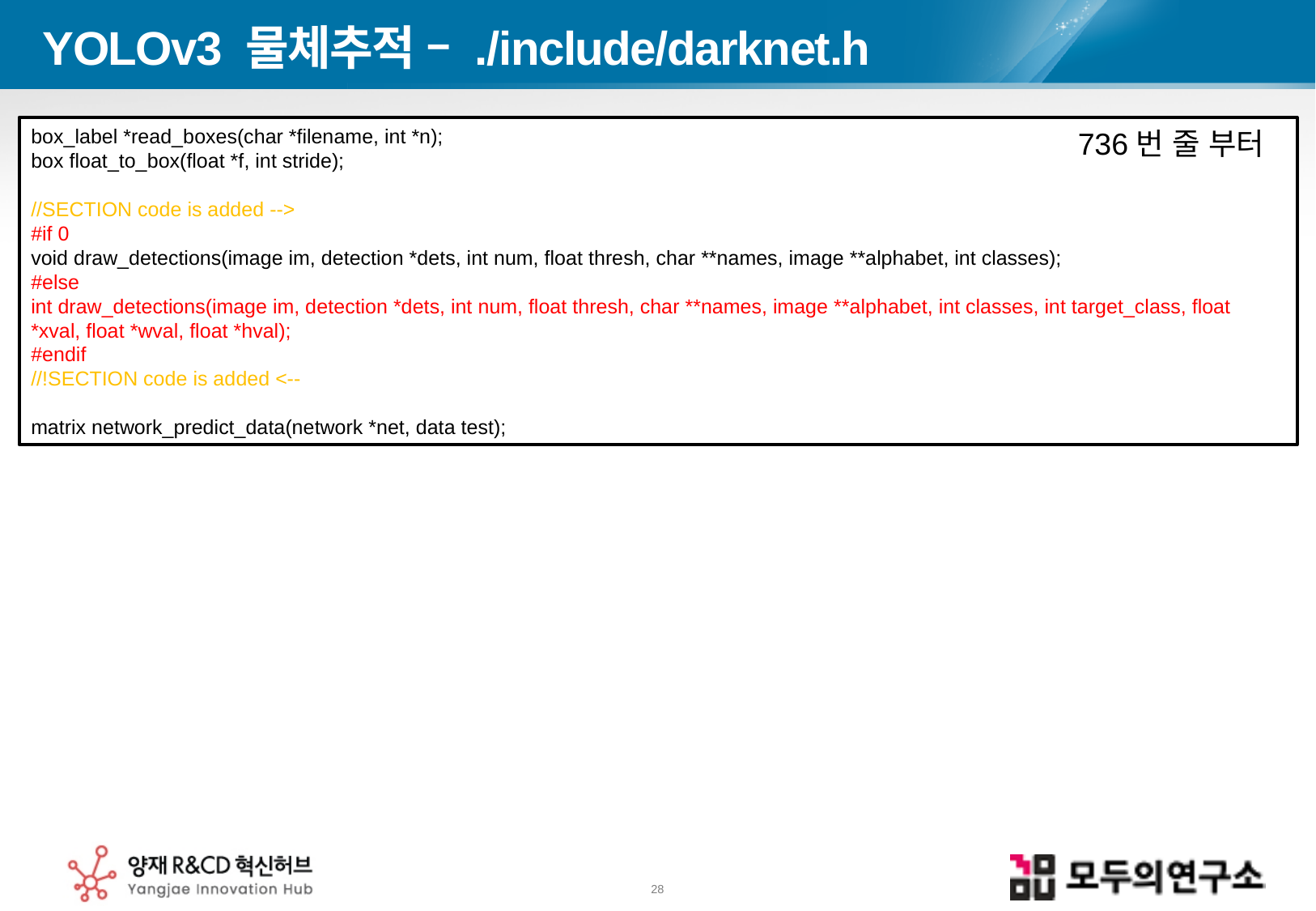

# YOLOv3 물체추적 – ./include/darknet.h
box_label *read_boxes(char *filename, int *n);
box float_to_box(float *f, int stride);

//SECTION code is added -->
#if 0
void draw_detections(image im, detection *dets, int num, float thresh, char **names, image **alphabet, int classes);
#else
int draw_detections(image im, detection *dets, int num, float thresh, char **names, image **alphabet, int classes, int target_class, float *xval, float *wval, float *hval);
#endif
//!SECTION code is added <--

matrix network_predict_data(network *net, data test);
736번 줄 부터